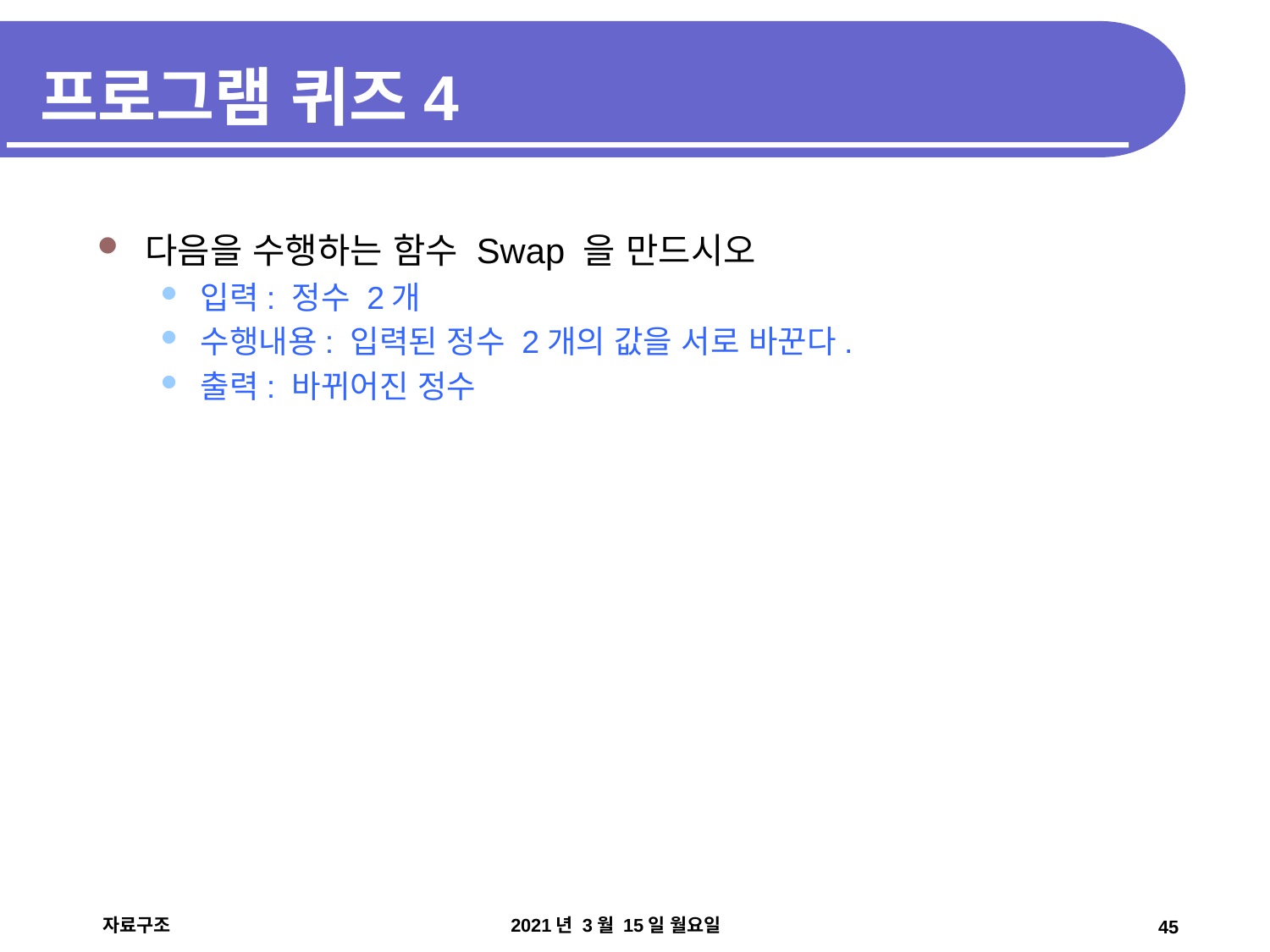

# 프로그램 퀴즈4
다음을 수행하는 함수 Swap 을 만드시오
입력: 정수 2개
수행내용: 입력된 정수 2개의 값을 서로 바꾼다.
출력: 바뀌어진 정수
45